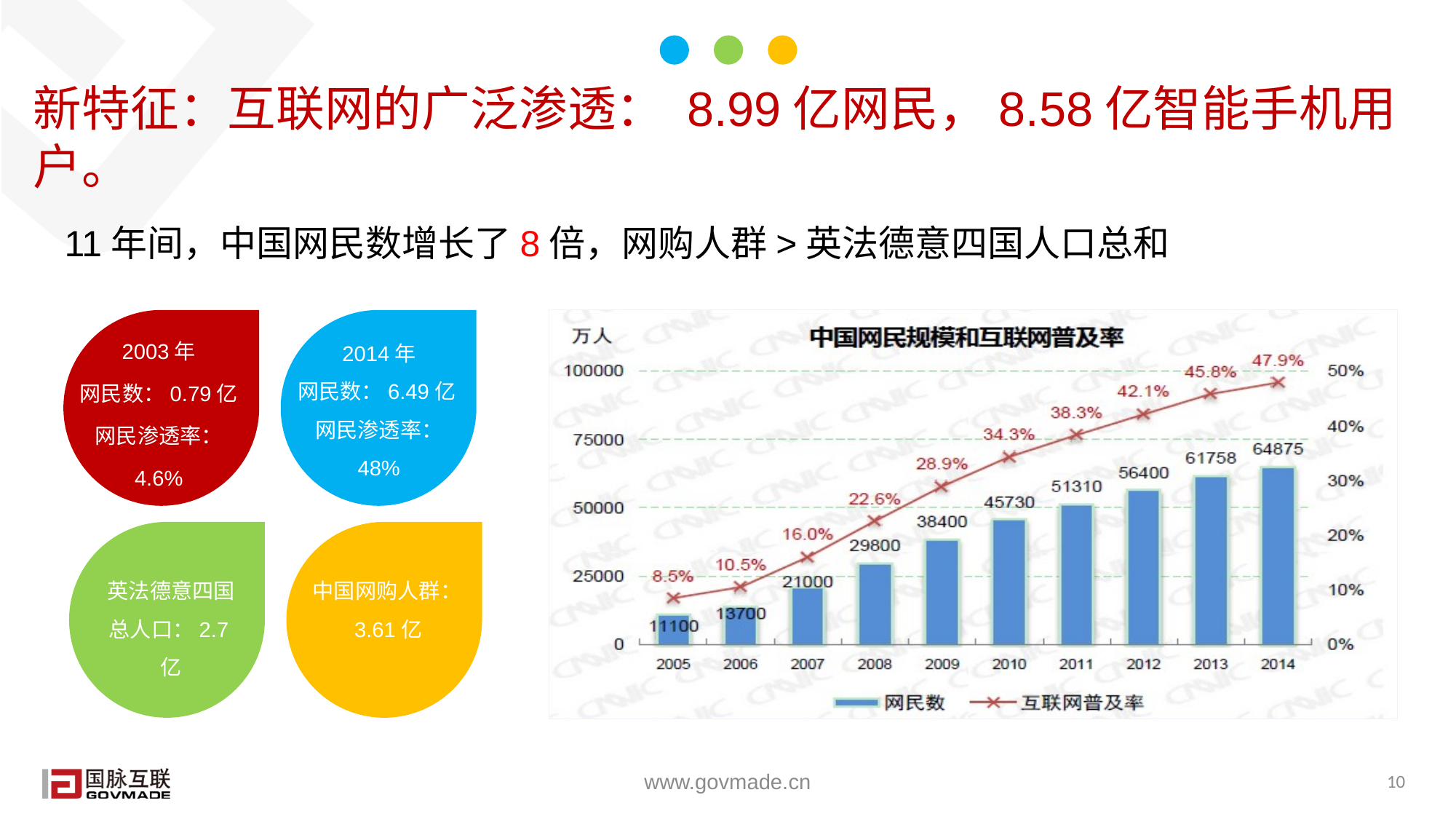

新特征：互联网的广泛渗透： 8.99亿网民，8.58亿智能手机用户。
11年间，中国网民数增长了8倍，网购人群>英法德意四国人口总和

2003年
网民数：0.79亿
网民渗透率：
4.6%
2014年
网民数：6.49亿
网民渗透率：
48%

英法德意四国 总人口：2.7亿
中国网购人群：3.61亿

www.govmade.cn
10